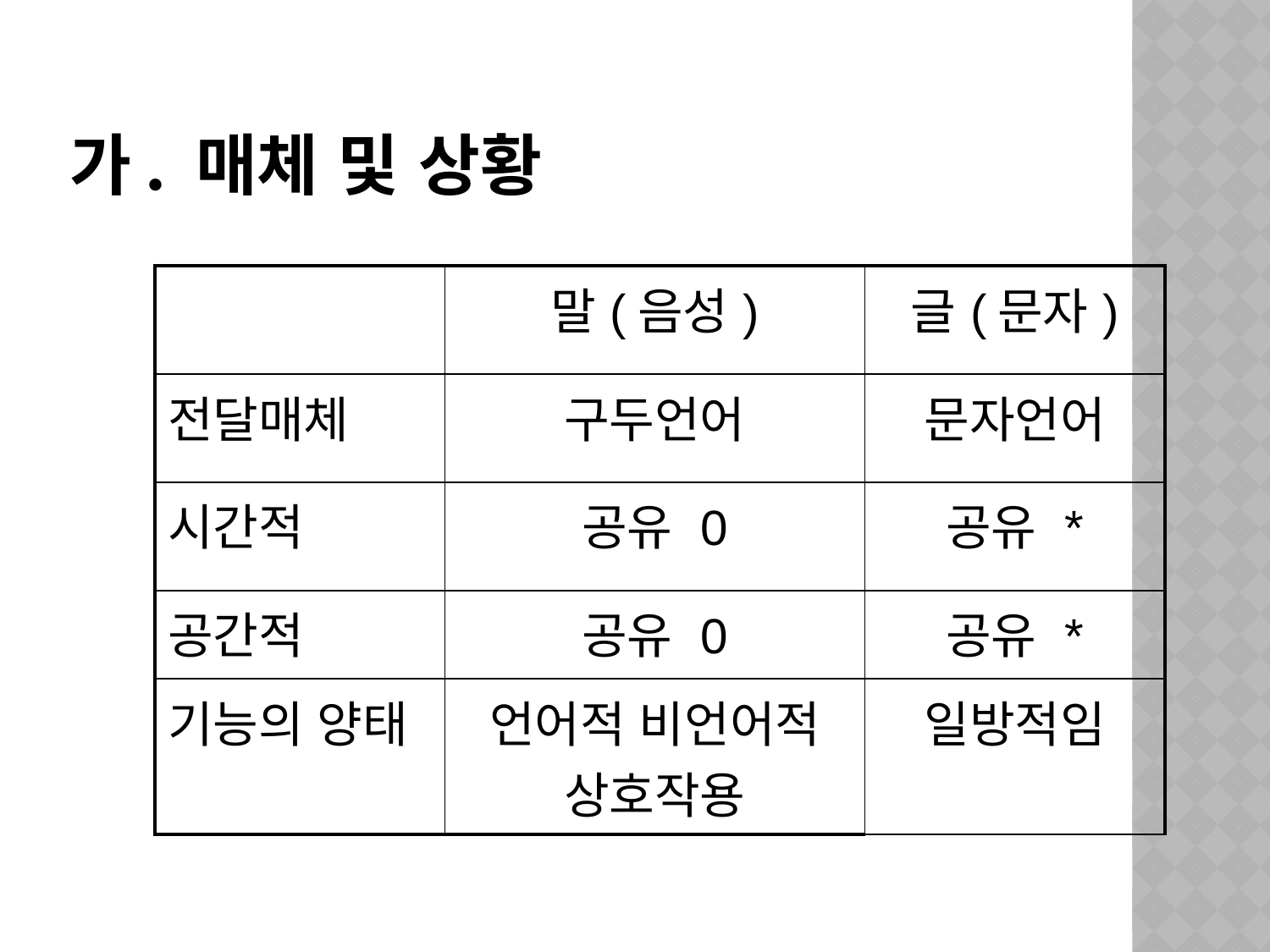

# 가. 매체 및 상황
|  | 말(음성) | 글(문자) |
| --- | --- | --- |
| 전달매체 | 구두언어 | 문자언어 |
| 시간적 | 공유 0 | 공유 \* |
| 공간적 | 공유 0 | 공유 \* |
| 기능의 양태 | 언어적 비언어적 상호작용 | 일방적임 |